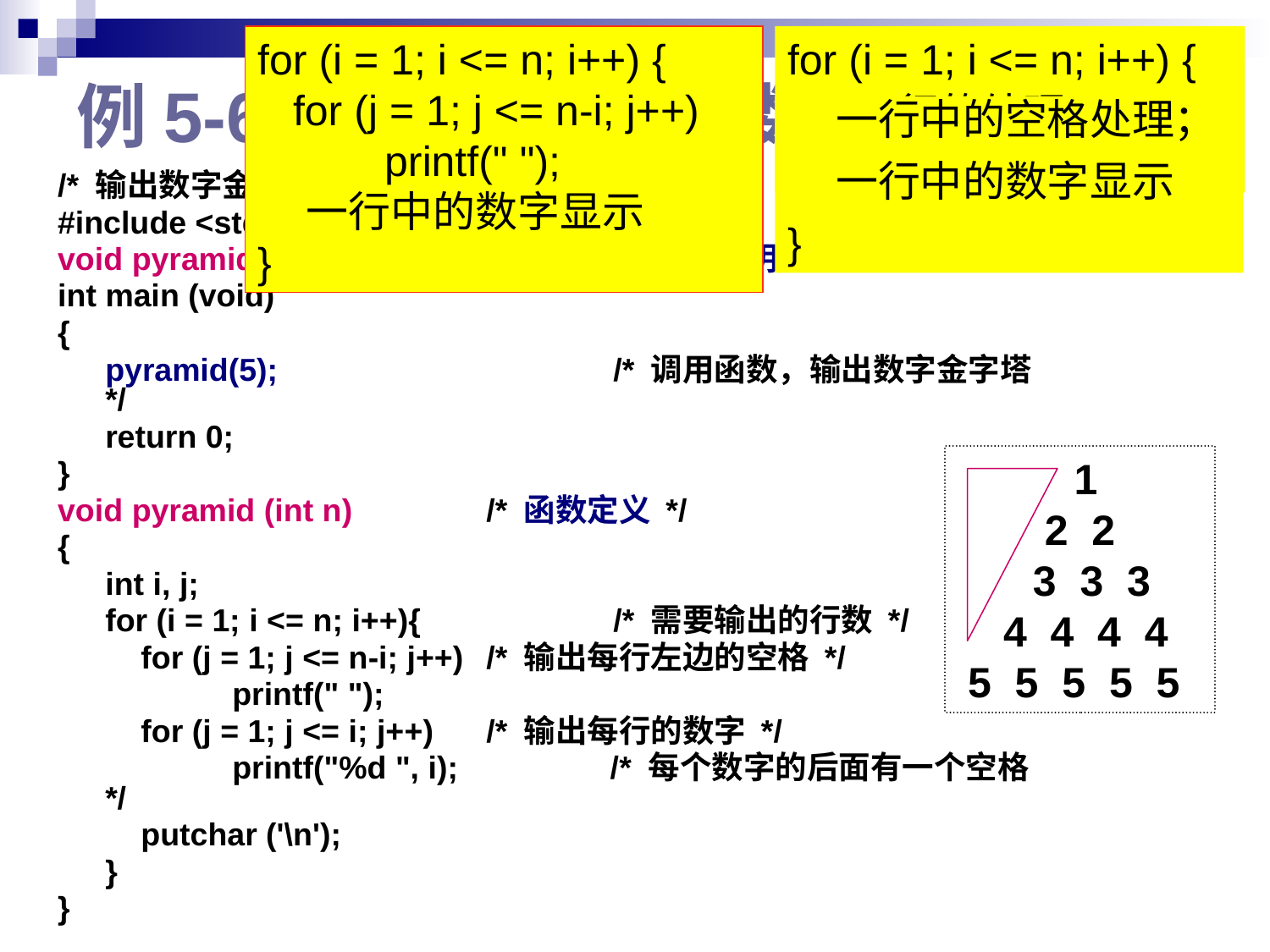

for (i = 1; i <= n; i++) {
   for (j = 1; j <= n-i; j++) 	printf(" ");
    一行中的数字显示
}
for (i = 1; i <= n; i++) {
      一行的处理
}
# 例5-6  输出5之内的数字金字塔。
    一行中的空格处理；
    一行中的数字显示
}
/* 输出数字金字塔 */
#include <stdio.h>
void pyramid (int n);		/* 函数声明 */
int main (void)
{
	pyramid(5);			/* 调用函数，输出数字金字塔 */
	return 0;
}
void pyramid (int n)               	/* 函数定义 */
{
	int i, j;
	for (i = 1; i <= n; i++){		/* 需要输出的行数 */
	    for (j = 1; j <= n-i; j++) 	/* 输出每行左边的空格 */
		printf(" ");
	    for (j = 1; j <= i; j++)  	/* 输出每行的数字 */
		printf("%d ", i);	              /* 每个数字的后面有一个空格 */
	    putchar ('\n');
	}
}

 1
2  2
  3  3  3
 4  4  4  4
5  5  5  5  5